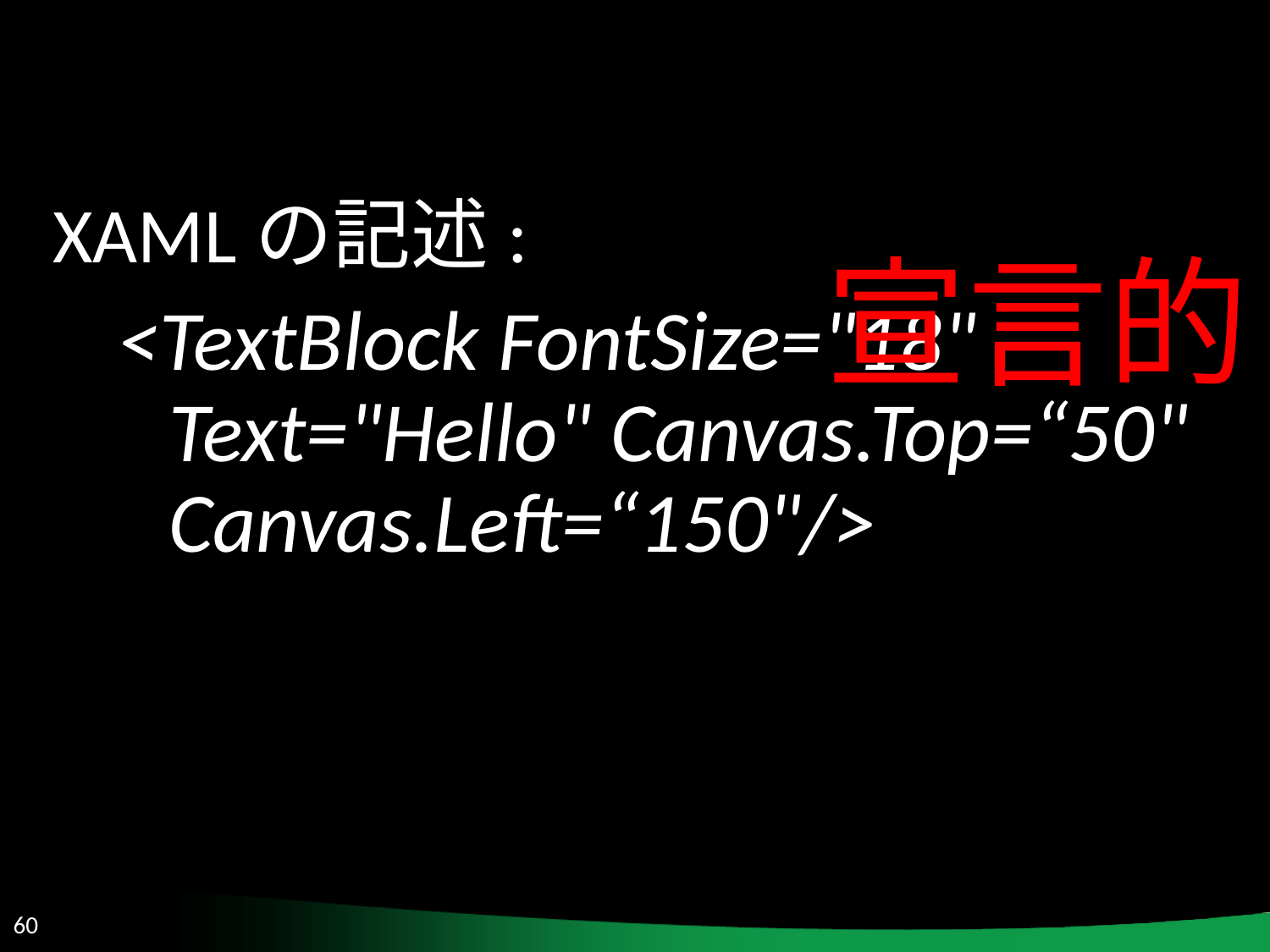

#
XAMLの記述:
<TextBlock FontSize="18" Text="Hello" Canvas.Top=“50" Canvas.Left=“150"/>
宣言的